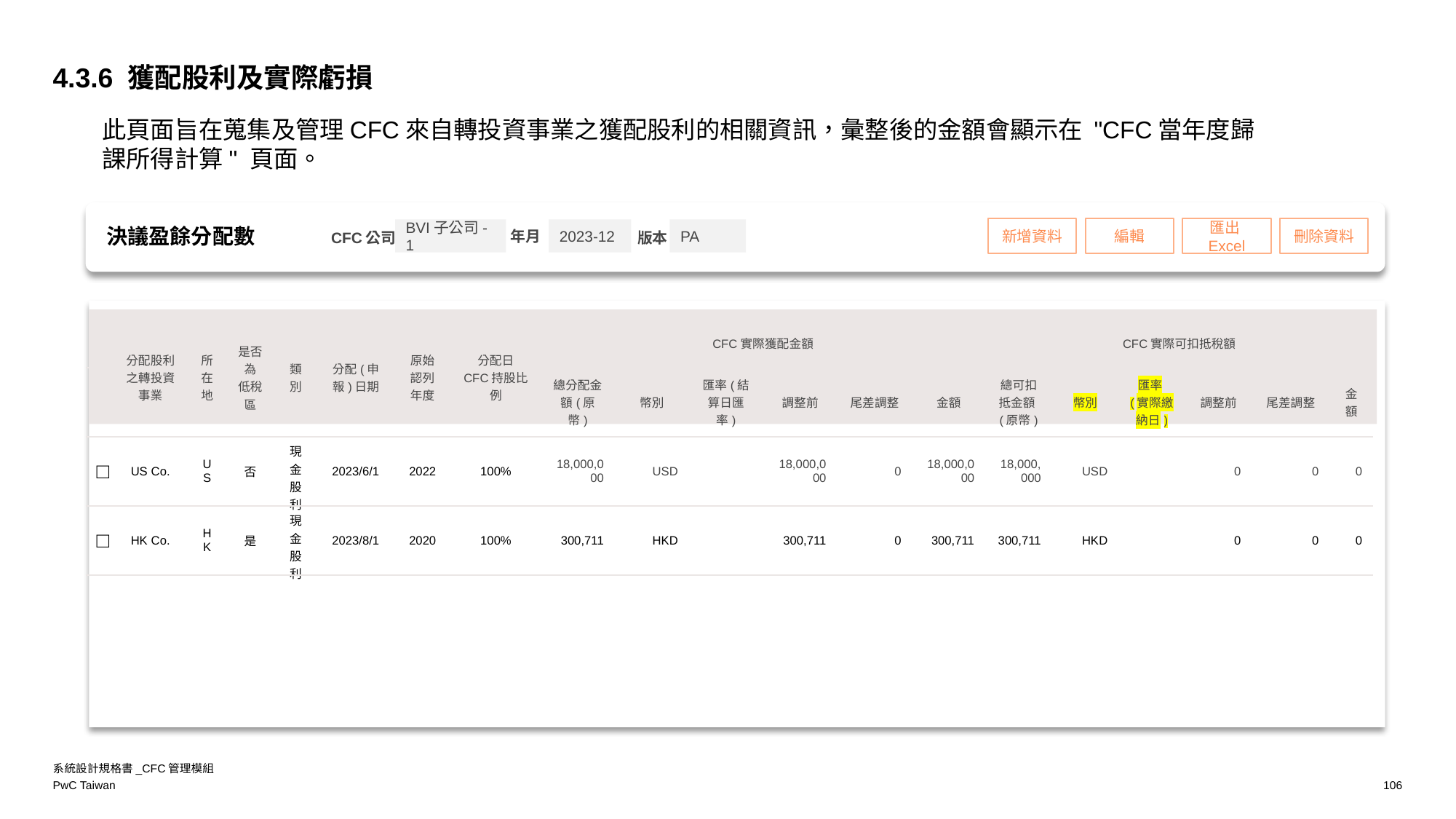

4.3.6 獲配股利及實際虧損
此頁面旨在蒐集及管理CFC來自轉投資事業之獲配股利的相關資訊，彙整後的金額會顯示在 "CFC當年度歸課所得計算" 頁面。

新增資料
編輯
匯出Excel
刪除資料
BVI子公司-1
2023-12
PA
決議盈餘分配數
年月
版本
CFC公司

|  | 分配股利之轉投資事業 | 所在地 | 是否為 低稅區 | 類別 | 分配(申報)日期 | 原始認列年度 | 分配日 CFC持股比例 | CFC實際獲配金額 |  |  |  |  |  | CFC實際可扣抵稅額 |  |  |  |  |  |
| --- | --- | --- | --- | --- | --- | --- | --- | --- | --- | --- | --- | --- | --- | --- | --- | --- | --- | --- | --- |
|  | 分配股利或實際發生虧損之轉投資事業 | 所在地 | 是否為 低稅區 | 類別 | 分配/發生虧損(申報)日期 | 原始認列年度 | 分配/發生虧損日 CFC持股比例 | 總分配金額(原幣) | 幣別 | 匯率(結算日匯率) | 調整前 | 尾差調整 | 金額 | 總可扣抵金額(原幣) | 幣別 | 匯率(實際繳納日) | 調整前 | 尾差調整 | 金額 |
| □ | US Co. | US | 否 | 現金股利 | 2023/6/1 | 2022 | 100% | 18,000,000 | USD |  | 18,000,000 | 0 | 18,000,000 | 18,000,000 | USD |  | 0 | 0 | 0 |
| □ | HK Co. | HK | 是 | 現金股利 | 2023/8/1 | 2020 | 100% | 300,711 | HKD |  | 300,711 | 0 | 300,711 | 300,711 | HKD |  | 0 | 0 | 0 |
系統設計規格書_CFC管理模組
106